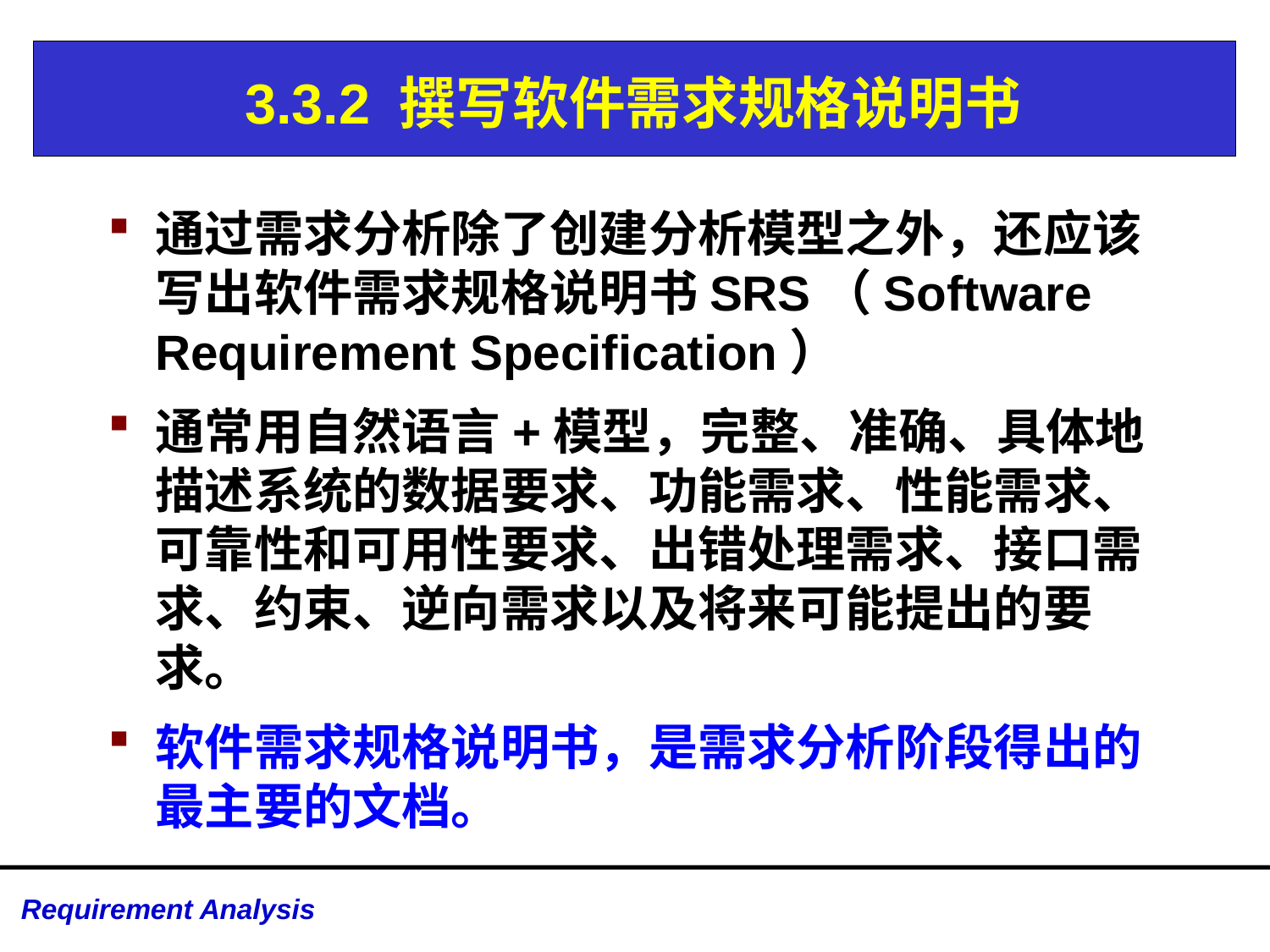

# 3.3.2 撰写软件需求规格说明书
通过需求分析除了创建分析模型之外，还应该写出软件需求规格说明书SRS（Software Requirement Specification）
通常用自然语言+模型，完整、准确、具体地描述系统的数据要求、功能需求、性能需求、可靠性和可用性要求、出错处理需求、接口需求、约束、逆向需求以及将来可能提出的要求。
软件需求规格说明书，是需求分析阶段得出的最主要的文档。